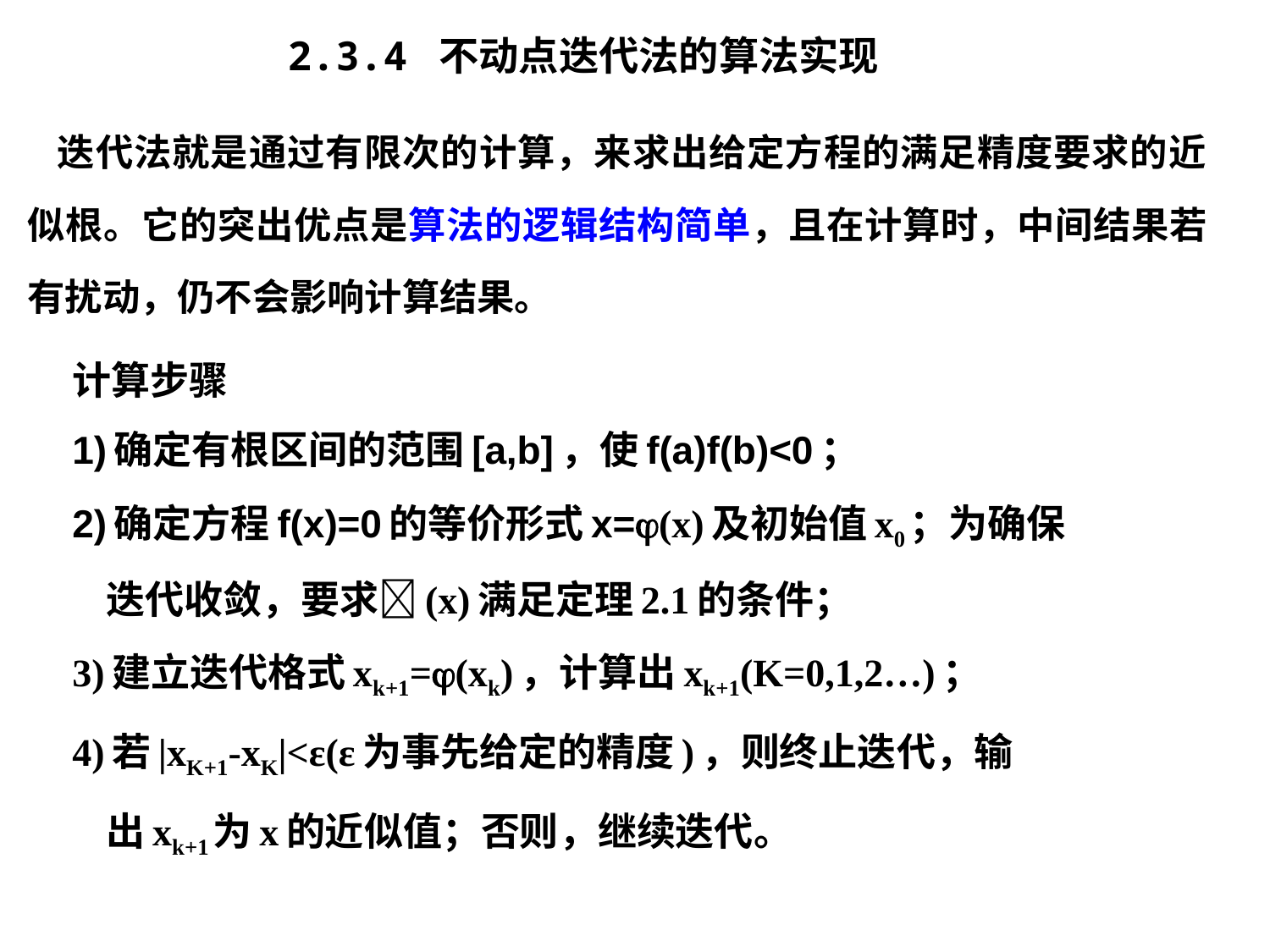

# 2.3.4 不动点迭代法的算法实现
  迭代法就是通过有限次的计算，来求出给定方程的满足精度要求的近似根。它的突出优点是算法的逻辑结构简单，且在计算时，中间结果若有扰动，仍不会影响计算结果。
计算步骤
1)确定有根区间的范围[a,b]，使f(a)f(b)<0；
2)确定方程f(x)=0的等价形式x=ϕ(x)及初始值x0；为确保
   迭代收敛，要求ϕ(x)满足定理2.1的条件；
3)建立迭代格式xk+1=ϕ(xk)，计算出xk+1(K=0,1,2…)；
4)若|xK+1-xK|<ε(ε为事先给定的精度)，则终止迭代，输
   出xk+1为x的近似值；否则，继续迭代。